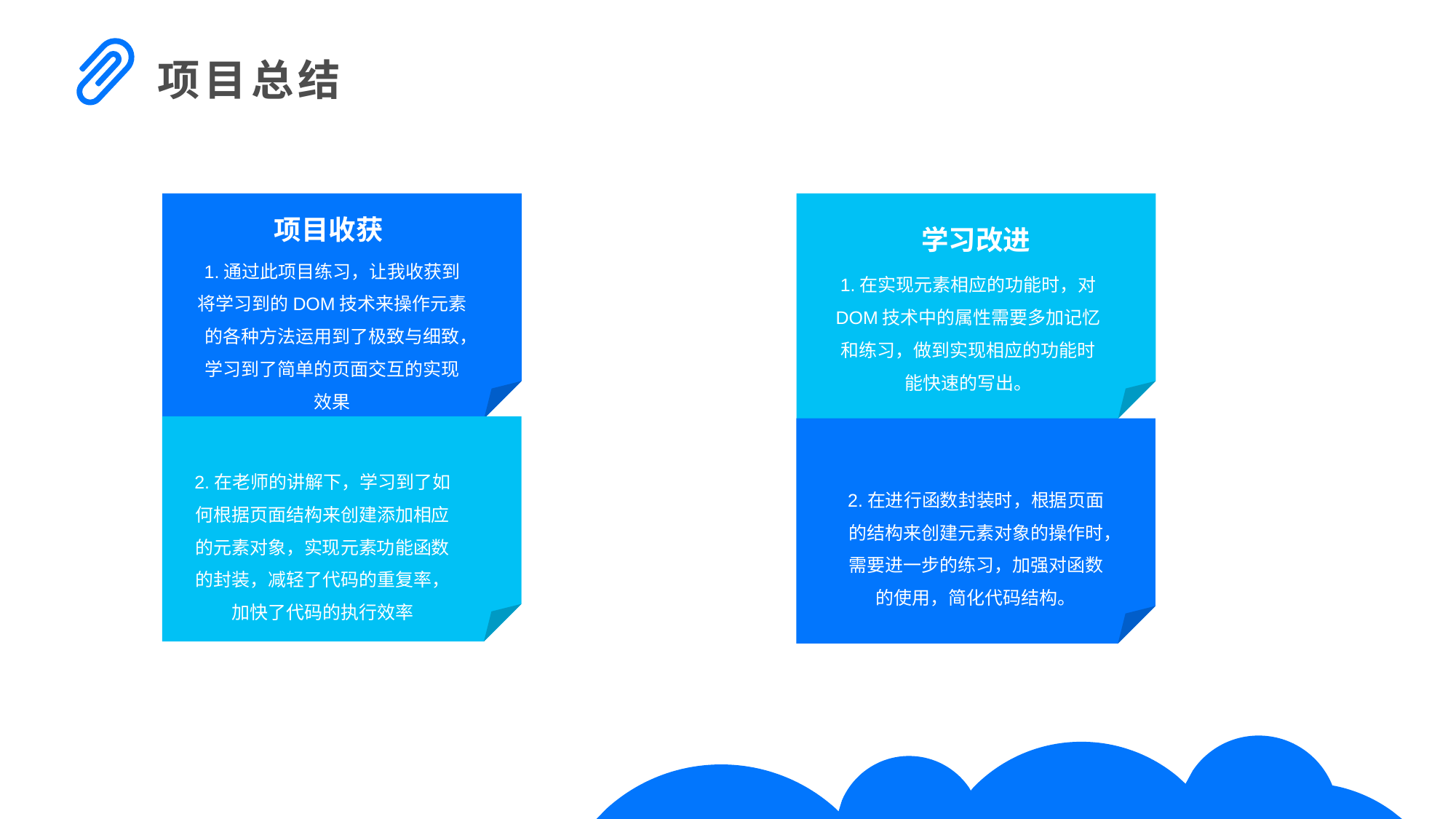

项目总结

项目收获
学习改进
1.通过此项目练习，让我收获到将学习到的DOM技术来操作元素的各种方法运用到了极致与细致，学习到了简单的页面交互的实现效果
1.在实现元素相应的功能时，对 DOM技术中的属性需要多加记忆和练习，做到实现相应的功能时能快速的写出。
添加标题

2.在老师的讲解下，学习到了如何根据页面结构来创建添加相应的元素对象，实现元素功能函数的封装，减轻了代码的重复率，加快了代码的执行效率
2.在进行函数封装时，根据页面的结构来创建元素对象的操作时，需要进一步的练习，加强对函数的使用，简化代码结构。

添加标题